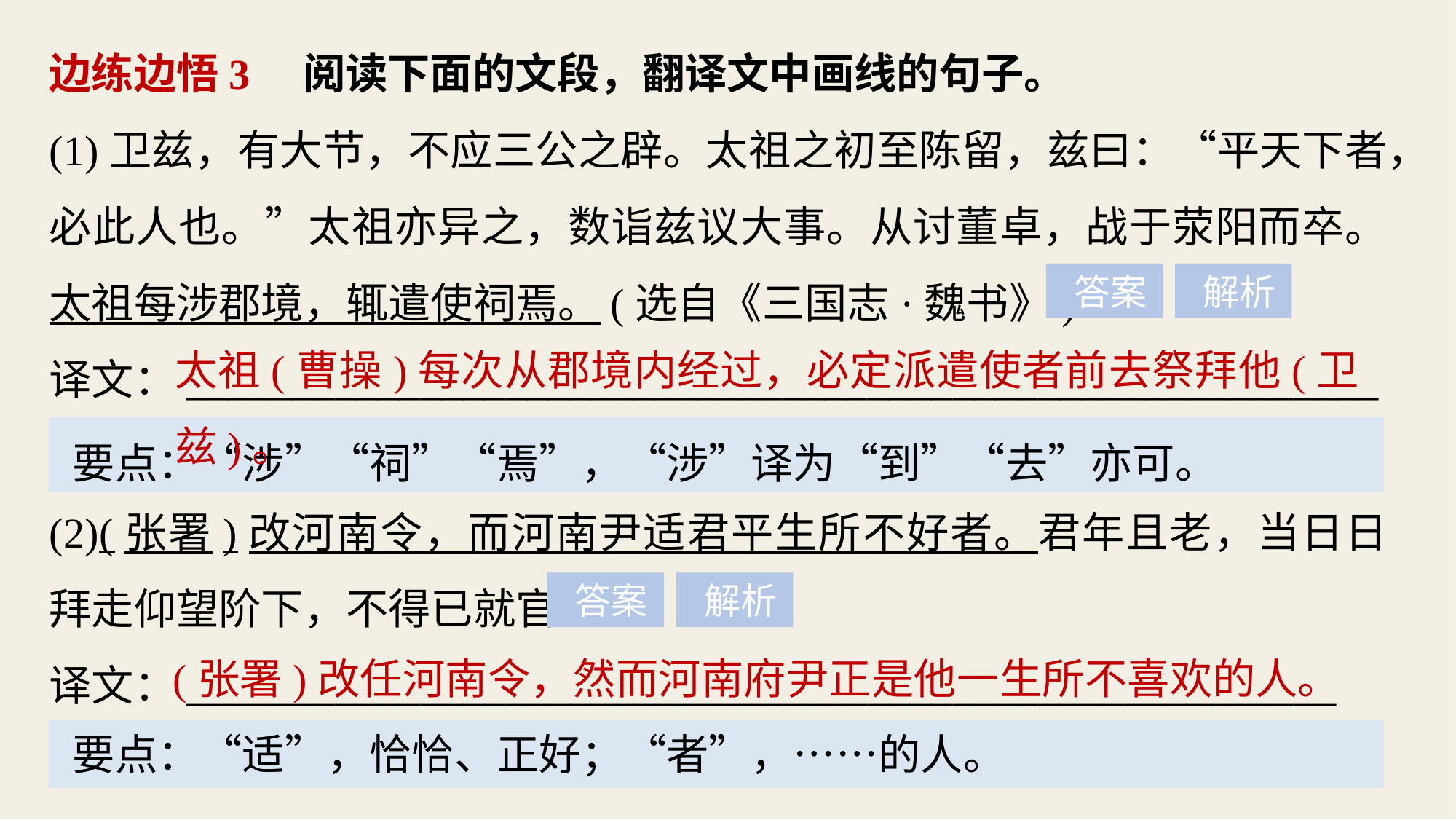

边练边悟3　阅读下面的文段，翻译文中画线的句子。
(1)卫兹，有大节，不应三公之辟。太祖之初至陈留，兹曰：“平天下者，必此人也。”太祖亦异之，数诣兹议大事。从讨董卓，战于荥阳而卒。太祖每涉郡境，辄遣使祠焉。(选自《三国志·魏书》)
译文：________________________________________________________
 答案
 解析
太祖(曹操)每次从郡境内经过，必定派遣使者前去祭拜他(卫兹)。
要点：“涉”“祠”“焉”，“涉”译为“到”“去”亦可。

(2)(张署)改河南令，而河南尹适君平生所不好者。君年且老，当日日拜走仰望阶下，不得已就官。
译文：______________________________________________________
 答案
 解析
(张署)改任河南令，然而河南府尹正是他一生所不喜欢的人。
要点：“适”，恰恰、正好；“者”，……的人。